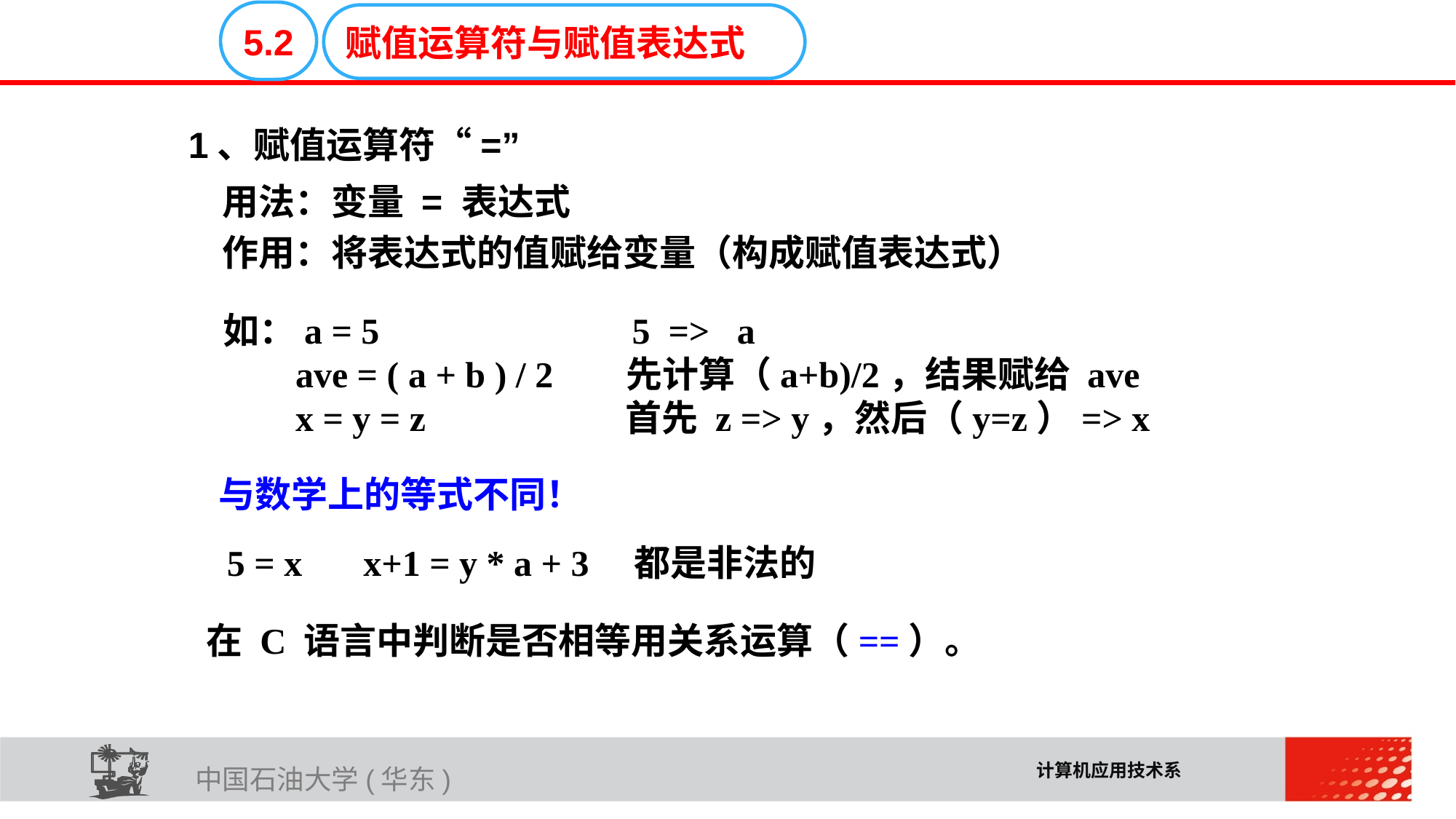

E6636B02012BD195C019CE06C16E30F4C33D02E32711A616D0819A1A3DEC08F98FFCE503BC41BA966B45D6F0472B73A72FC0F2BE2AA537FE6A04217657FCC2FDBF2DB6715F2B3FB871C24A61410
5.2
赋值运算符与赋值表达式
1、赋值运算符“=”
用法：变量 = 表达式
作用：将表达式的值赋给变量（构成赋值表达式）
如：a = 5		         5  =>   a
        ave = ( a + b ) / 2       先计算（a+b)/2，结果赋给 ave
        x = y = z                     首先 z => y，然后（y=z）=> x
与数学上的等式不同！
5 = x	   x+1 = y * a + 3    都是非法的
在 C 语言中判断是否相等用关系运算（==）。
38